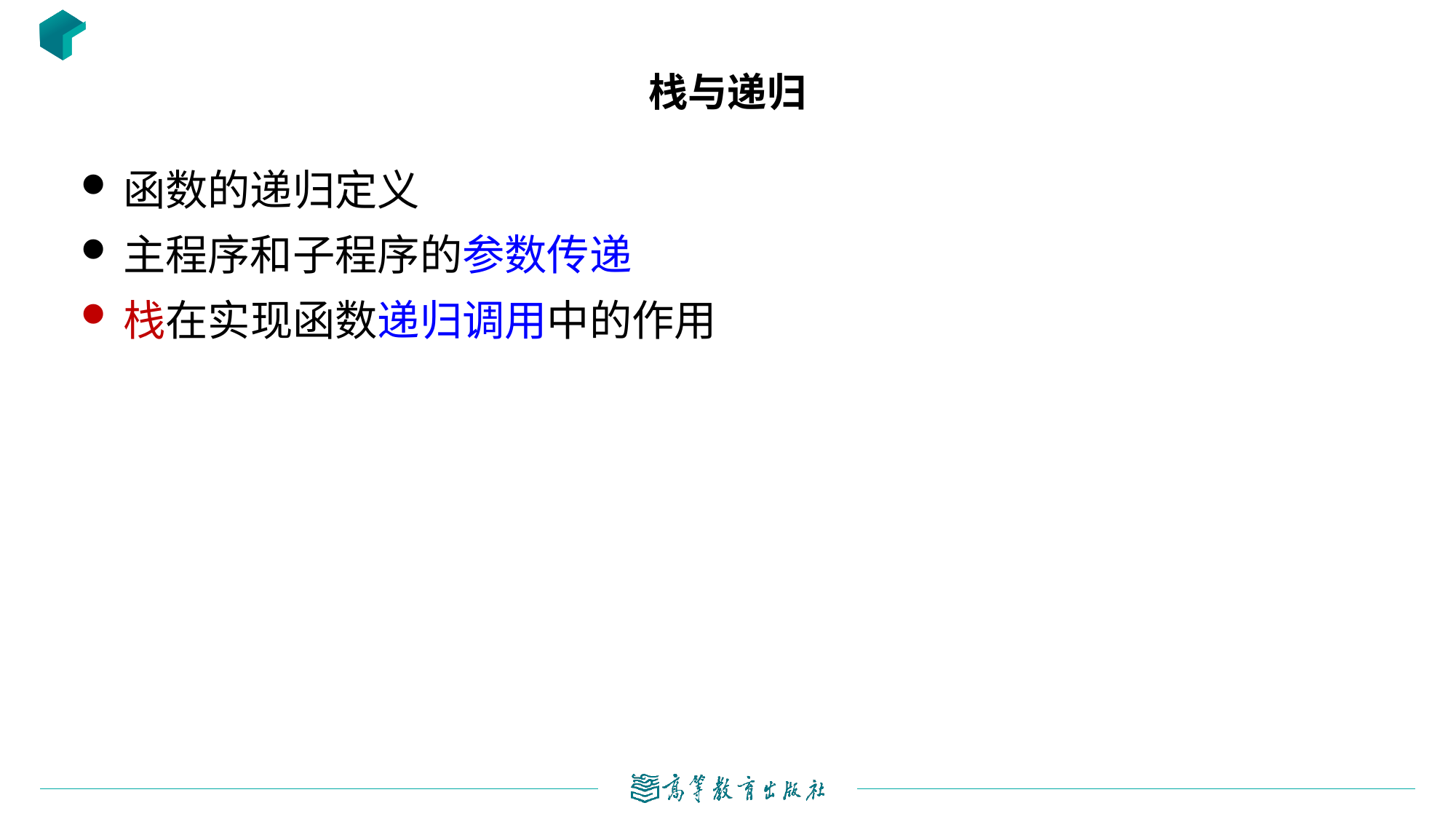

# 栈与递归
函数的递归定义
主程序和子程序的参数传递
栈在实现函数递归调用中的作用